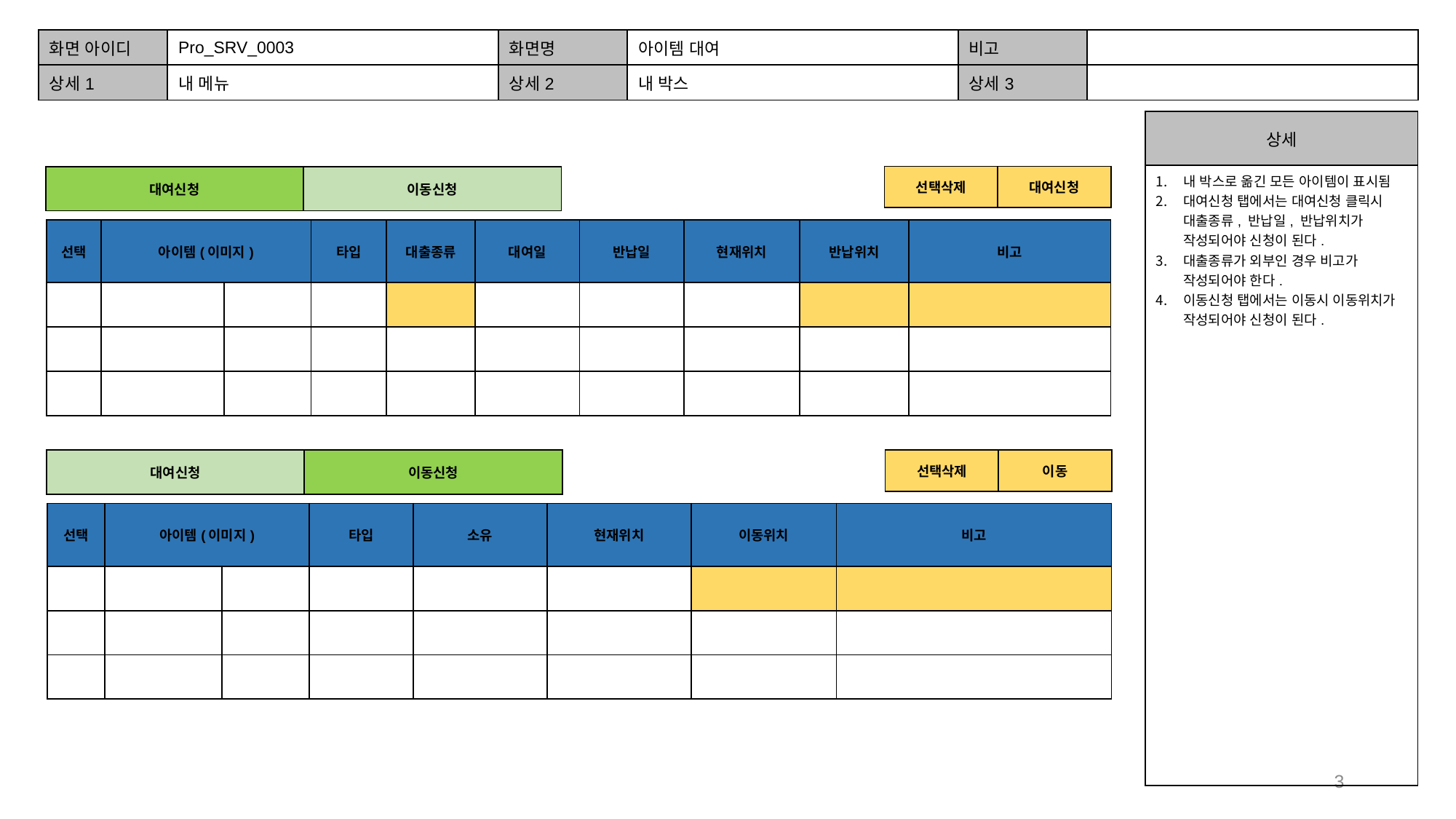

| 화면 아이디 | Pro\_SRV\_0003 | 화면명 | 아이템 대여 | 비고 |  |
| --- | --- | --- | --- | --- | --- |
| 상세1 | 내 메뉴 | 상세2 | 내 박스 | 상세3 |  |
| 상세 |
| --- |
| 내 박스로 옮긴 모든 아이템이 표시됨 대여신청 탭에서는 대여신청 클릭시 대출종류, 반납일, 반납위치가 작성되어야 신청이 된다. 대출종류가 외부인 경우 비고가 작성되어야 한다. 이동신청 탭에서는 이동시 이동위치가 작성되어야 신청이 된다. |
| 선택삭제 | 대여신청 |
| --- | --- |
| 대여신청 | 이동신청 |
| --- | --- |
| 선택 | 아이템(이미지) |  | 타입 | 대출종류 | 대여일 | 반납일 | 현재위치 | 반납위치 | 비고 |
| --- | --- | --- | --- | --- | --- | --- | --- | --- | --- |
|  |  |  |  |  |  |  |  |  |  |
|  |  |  |  |  |  |  |  |  |  |
|  |  |  |  |  |  |  |  |  |  |
| 선택삭제 | 이동 |
| --- | --- |
| 대여신청 | 이동신청 |
| --- | --- |
| 선택 | 아이템(이미지) |  | 타입 | 소유 | 현재위치 | 이동위치 | 비고 |
| --- | --- | --- | --- | --- | --- | --- | --- |
|  |  |  |  |  |  |  |  |
|  |  |  |  |  |  |  |  |
|  |  |  |  |  |  |  |  |
3